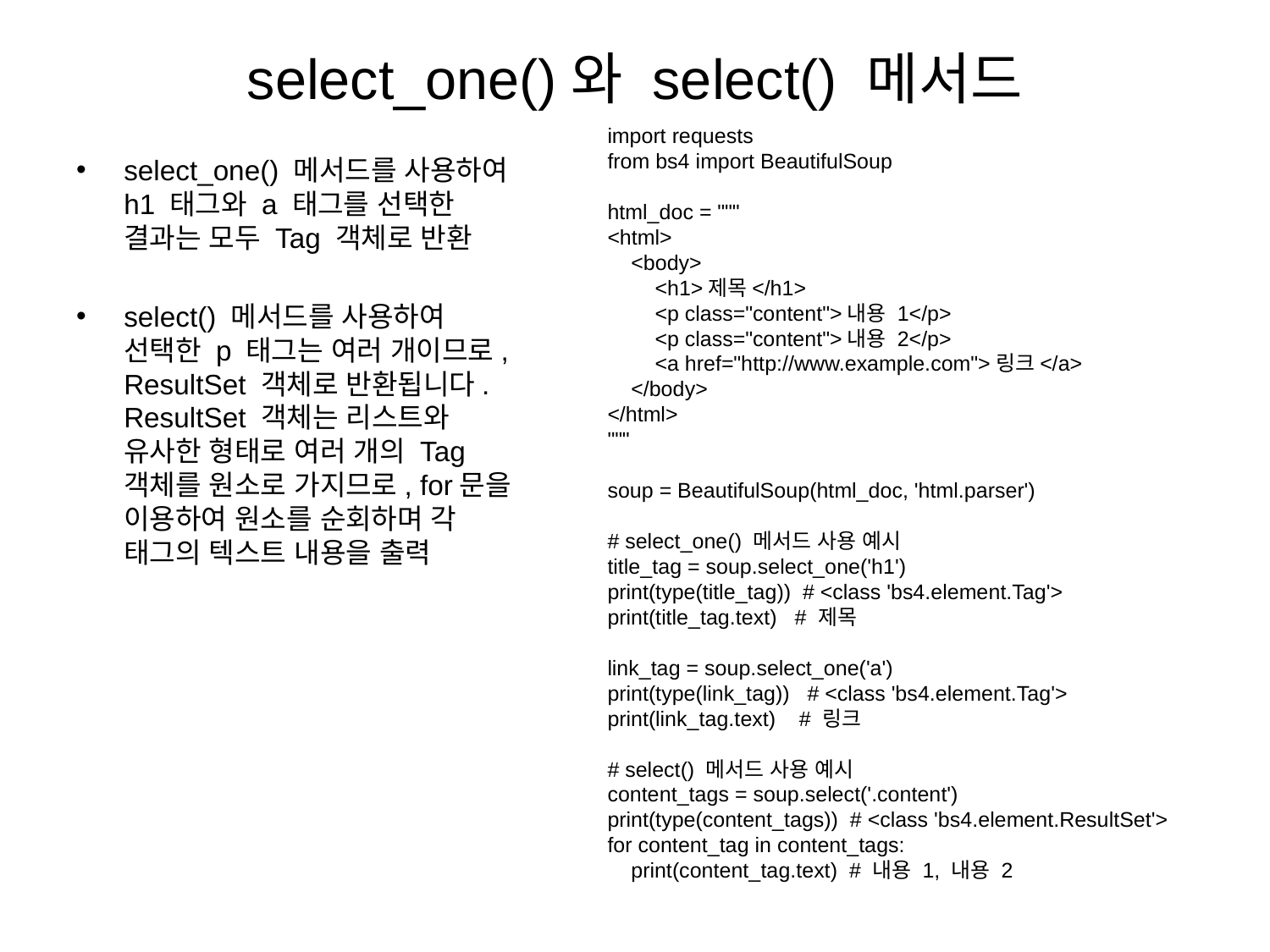

# select_one()와 select() 메서드
import requests
from bs4 import BeautifulSoup

html_doc = """
<html>
    <body>
        <h1>제목</h1>
        <p class="content">내용 1</p>
        <p class="content">내용 2</p>
        <a href="http://www.example.com">링크</a>
    </body>
</html>
"""

soup = BeautifulSoup(html_doc, 'html.parser')

# select_one() 메서드 사용 예시
title_tag = soup.select_one('h1')
print(type(title_tag))  # <class 'bs4.element.Tag'>
print(title_tag.text)   # 제목

link_tag = soup.select_one('a')
print(type(link_tag))   # <class 'bs4.element.Tag'>
print(link_tag.text)    # 링크

# select() 메서드 사용 예시
content_tags = soup.select('.content')
print(type(content_tags))  # <class 'bs4.element.ResultSet'>
for content_tag in content_tags:
    print(content_tag.text)  # 내용 1, 내용 2
select_one() 메서드를 사용하여 h1 태그와 a 태그를 선택한 결과는 모두 Tag 객체로 반환

select() 메서드를 사용하여 선택한 p 태그는 여러 개이므로, ResultSet 객체로 반환됩니다. ResultSet 객체는 리스트와 유사한 형태로 여러 개의 Tag 객체를 원소로 가지므로, for문을 이용하여 원소를 순회하며 각 태그의 텍스트 내용을 출력